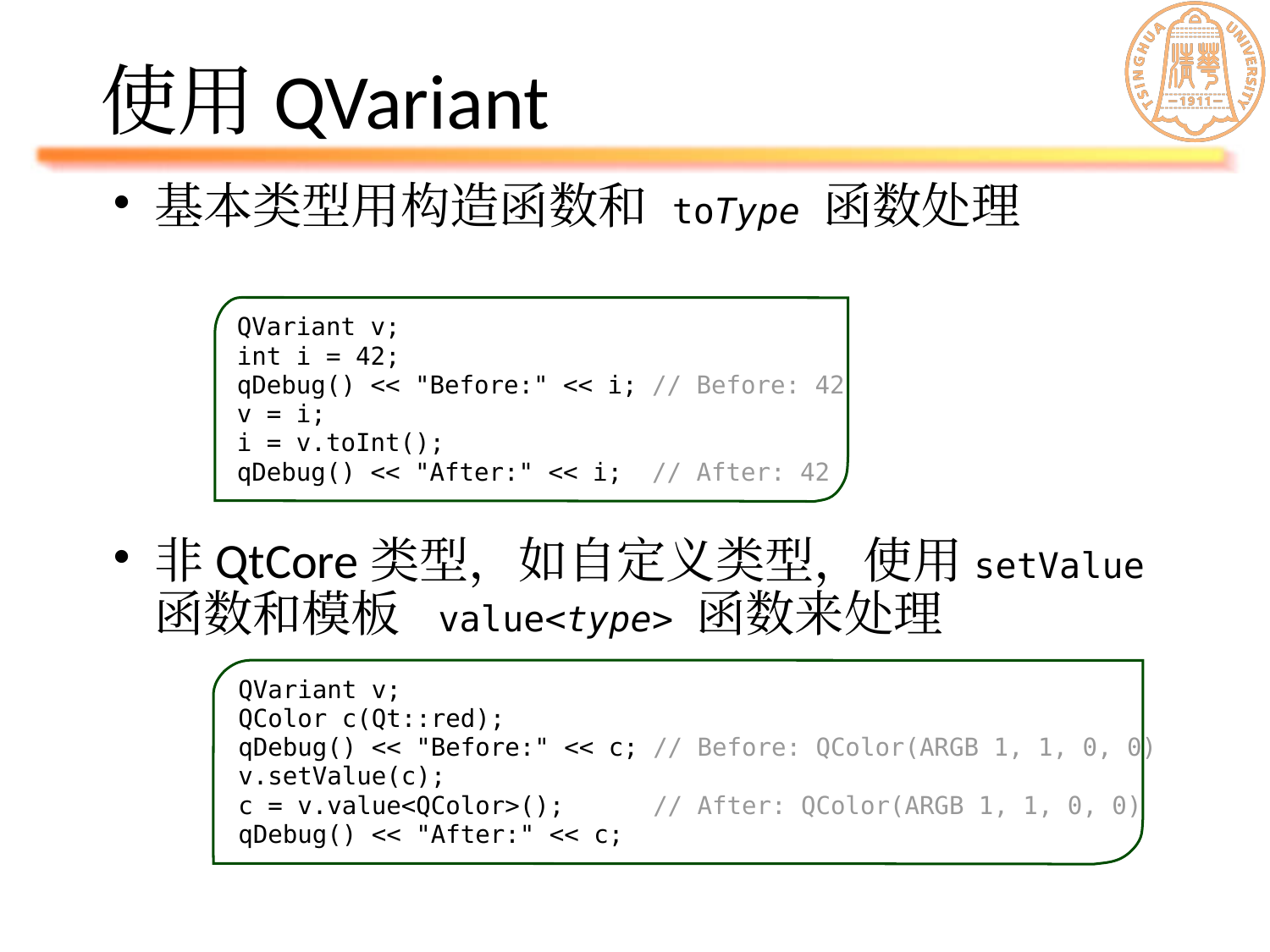

# 使用QVariant
基本类型用构造函数和 toType 函数处理

非QtCore类型，如自定义类型，使用setValue 函数和模板  value<type> 函数来处理

QVariant v;
int i = 42;
qDebug() << "Before:" << i; // Before: 42
v = i;
i = v.toInt();
qDebug() << "After:" << i;  // After: 42

QVariant v;
QColor c(Qt::red);
qDebug() << "Before:" << c; // Before: QColor(ARGB 1, 1, 0, 0)
v.setValue(c);
c = v.value<QColor>();      // After: QColor(ARGB 1, 1, 0, 0)
qDebug() << "After:" << c;